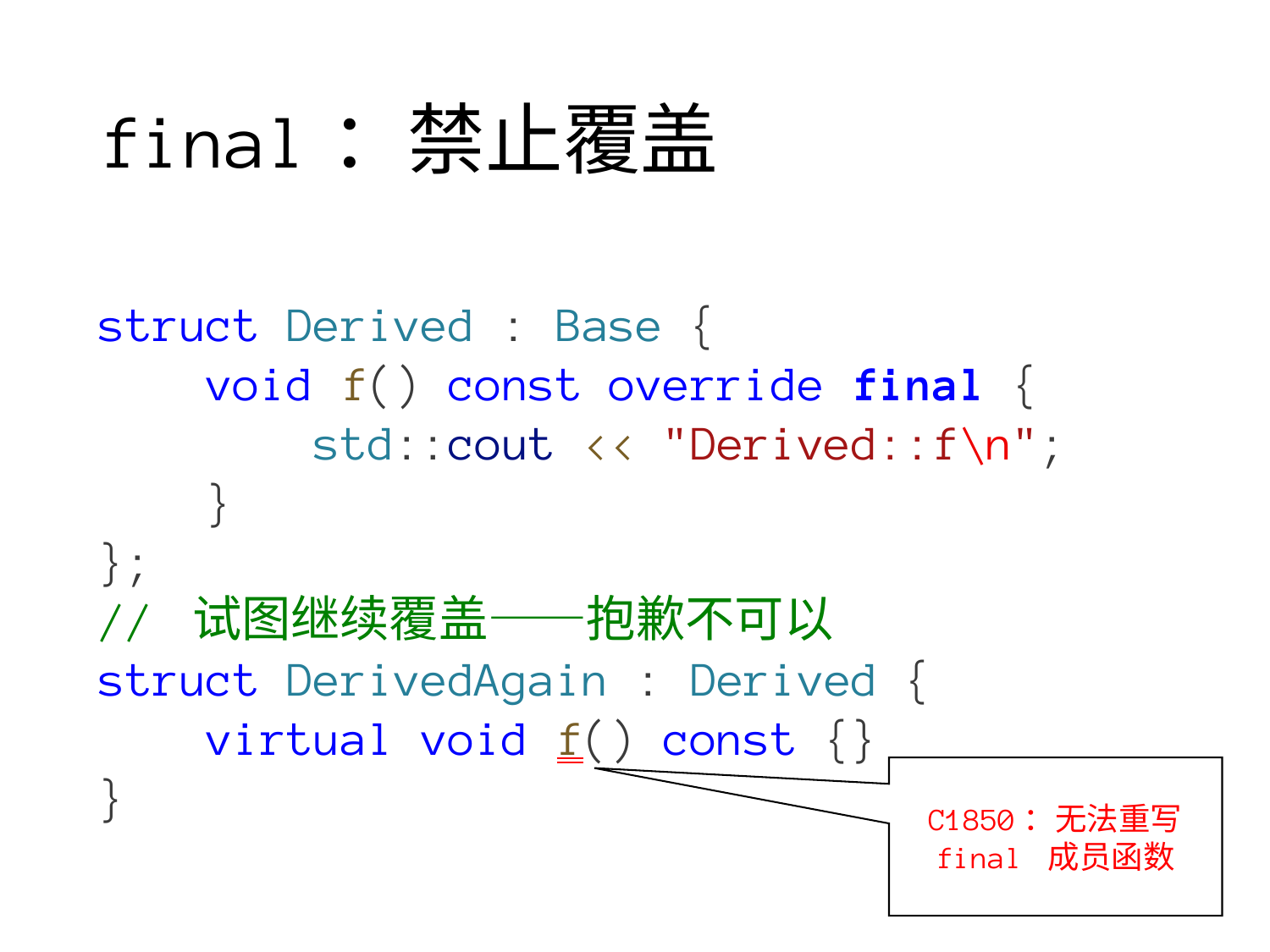

# final：禁止覆盖
struct Derived : Base {
    void f() const override final {
        std::cout << "Derived::f\n";
    }
};
// 试图继续覆盖——抱歉不可以
struct DerivedAgain : Derived {
    virtual void f() const {}
}
C1850：无法重写 final 成员函数